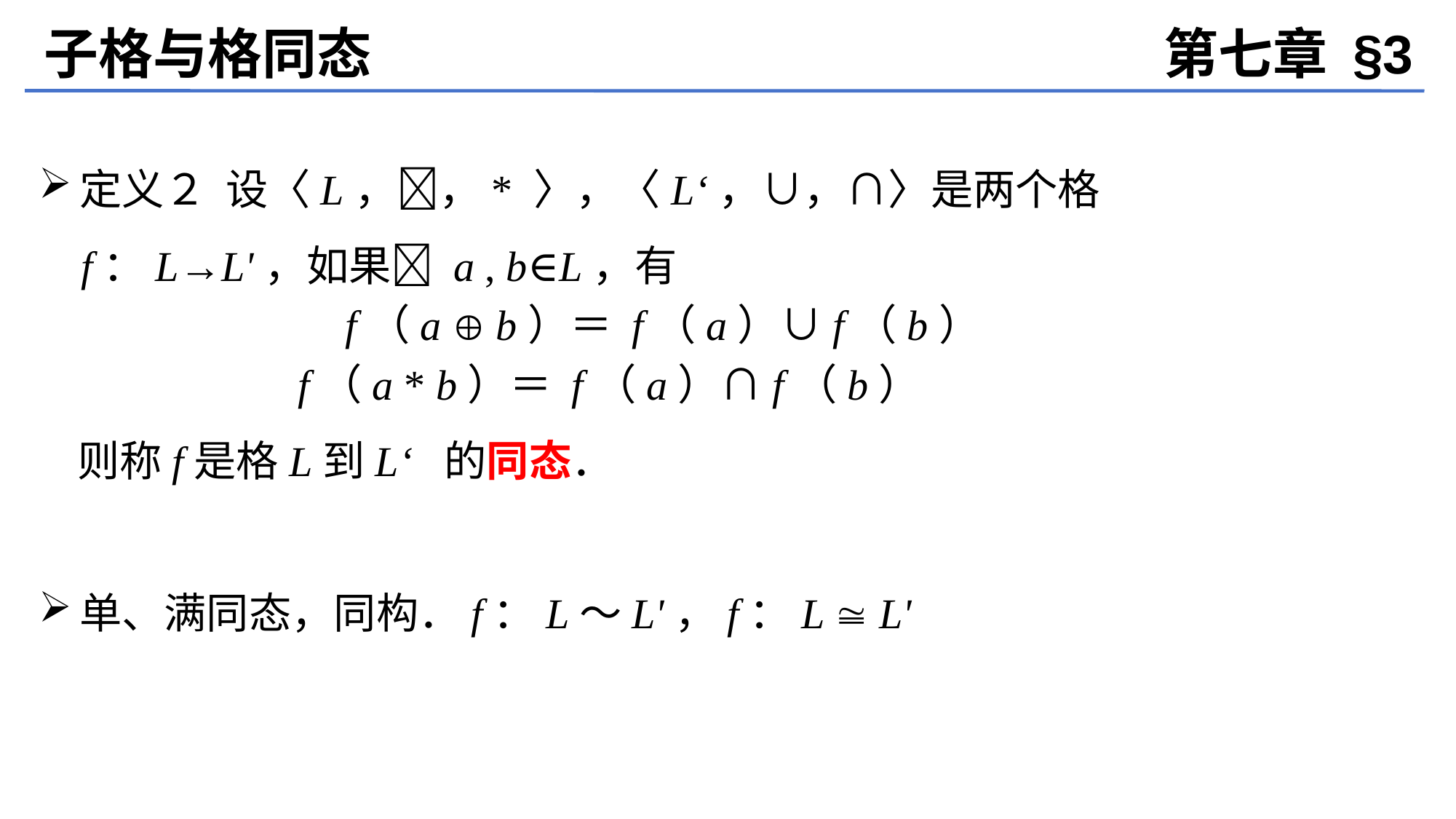

子格与格同态
第七章 §3
定义２  设〈L，⊕，* 〉，〈L‘，∪，∩〉是两个格
    f：L→L'，如果∀ a , b∈L，有
			f（a ⊕ b）＝ f（a）∪f（b）
			f（a * b）＝ f（a）∩f（b）
   则称f是格L到L‘  的同态．

单、满同态，同构．f：L～L'，f：L ≅ L'